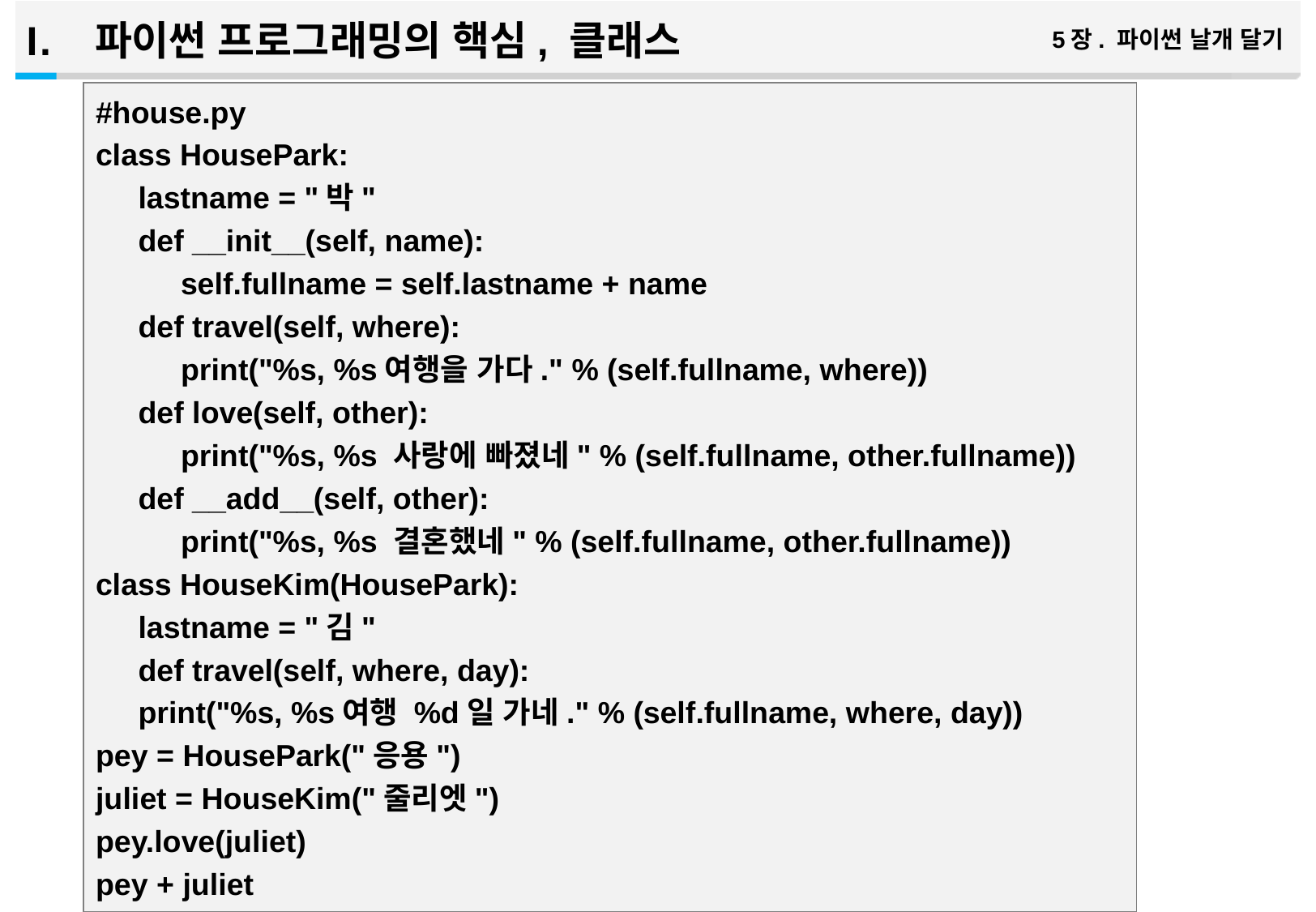

파이썬 프로그래밍의 핵심, 클래스
5장. 파이썬 날개 달기
#house.py
class HousePark:
     lastname = "박"
     def __init__(self, name):
          self.fullname = self.lastname + name
     def travel(self, where):
          print("%s, %s여행을 가다." % (self.fullname, where))
     def love(self, other):
          print("%s, %s 사랑에 빠졌네" % (self.fullname, other.fullname))
     def __add__(self, other):
          print("%s, %s 결혼했네" % (self.fullname, other.fullname))
class HouseKim(HousePark):
     lastname = "김"
     def travel(self, where, day):
     print("%s, %s여행 %d일 가네." % (self.fullname, where, day))
pey = HousePark("응용")
juliet = HouseKim("줄리엣")
pey.love(juliet)
pey + juliet
이전에 만든 클래스에 몇 가지 사항을 추가하여 다음처럼 작성함
52